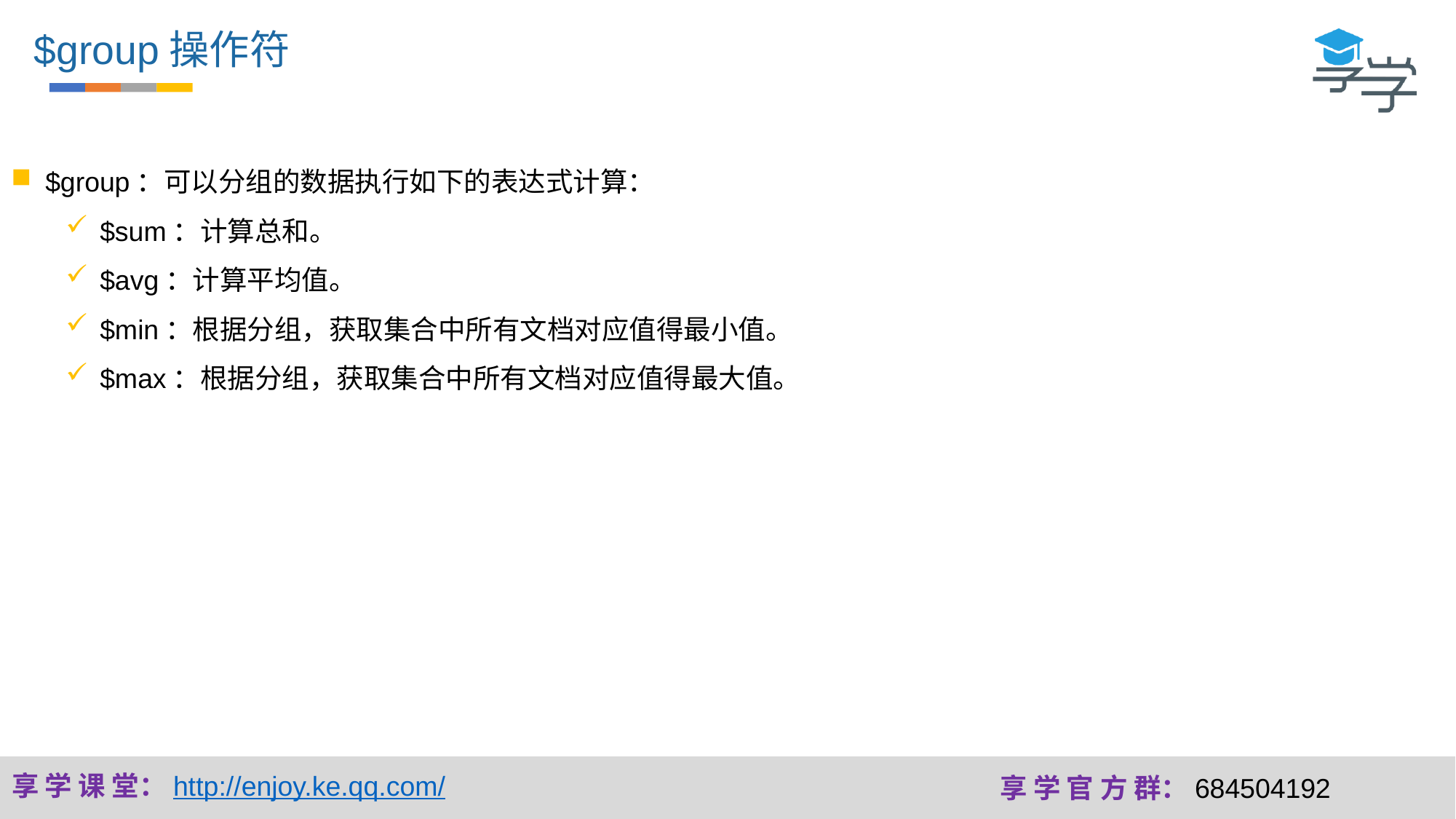

$group操作符

$group：可以分组的数据执行如下的表达式计算：
$sum：计算总和。
$avg：计算平均值。
$min：根据分组，获取集合中所有文档对应值得最小值。
$max：根据分组，获取集合中所有文档对应值得最大值。